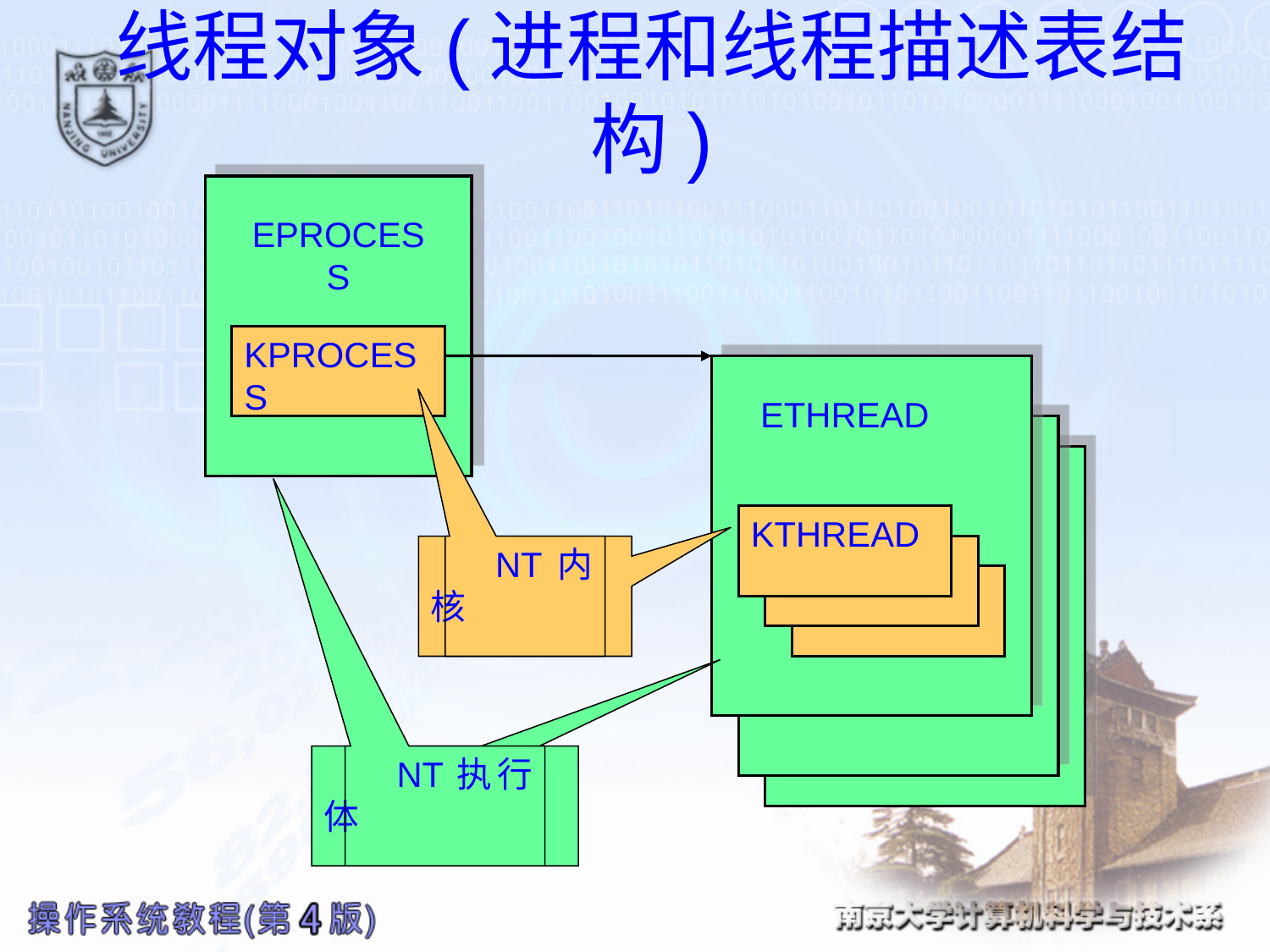

# 线程对象(进程和线程描述表结构)

EPROCESS

KPROCESS

ETHREAD

KTHREAD
KTHREAD
    NT内核

KTHREAD
KTHREAD
KTHREAD
     NT执行体